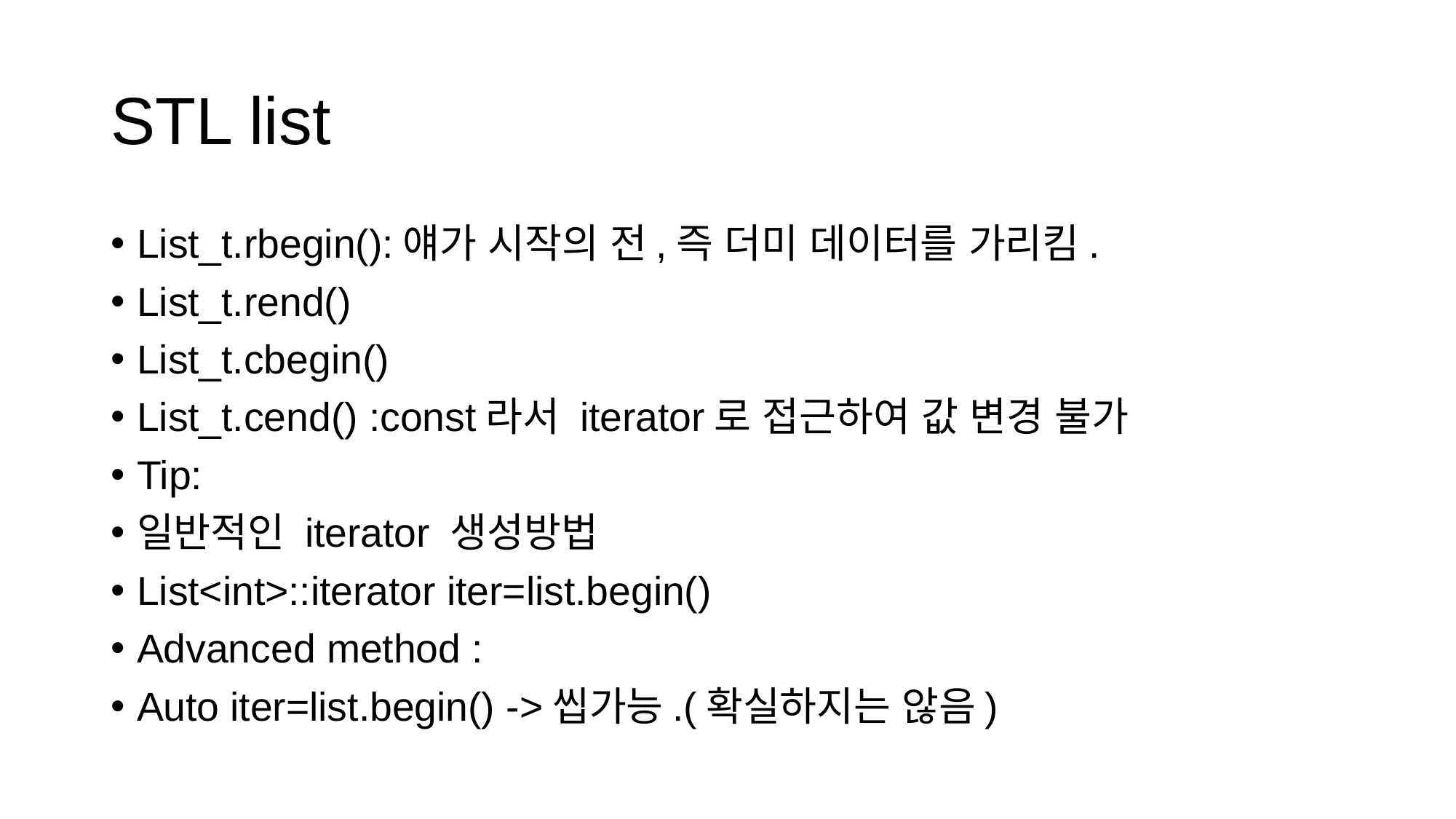

# STL list
List_t.rbegin():얘가 시작의 전,즉 더미 데이터를 가리킴.
List_t.rend()
List_t.cbegin()
List_t.cend() :const라서 iterator로 접근하여 값 변경 불가
Tip:
일반적인 iterator 생성방법
List<int>::iterator iter=list.begin()
Advanced method :
Auto iter=list.begin() ->씹가능.(확실하지는 않음)